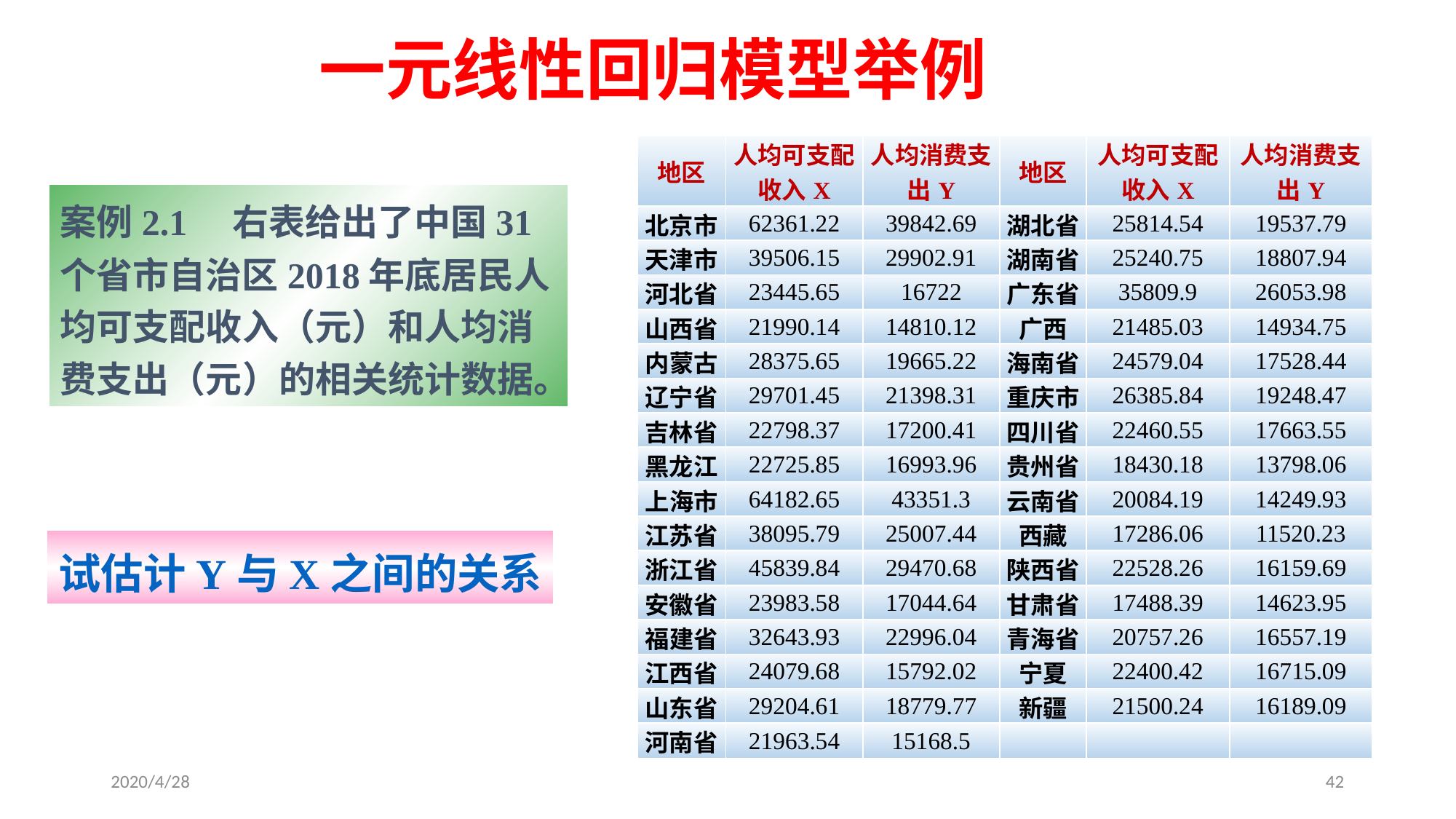

# 一元线性回归模型举例
| 地区 | 人均可支配收入X | 人均消费支出Y | 地区 | 人均可支配收入X | 人均消费支出Y |
| --- | --- | --- | --- | --- | --- |
| 北京市 | 62361.22 | 39842.69 | 湖北省 | 25814.54 | 19537.79 |
| 天津市 | 39506.15 | 29902.91 | 湖南省 | 25240.75 | 18807.94 |
| 河北省 | 23445.65 | 16722 | 广东省 | 35809.9 | 26053.98 |
| 山西省 | 21990.14 | 14810.12 | 广西 | 21485.03 | 14934.75 |
| 内蒙古 | 28375.65 | 19665.22 | 海南省 | 24579.04 | 17528.44 |
| 辽宁省 | 29701.45 | 21398.31 | 重庆市 | 26385.84 | 19248.47 |
| 吉林省 | 22798.37 | 17200.41 | 四川省 | 22460.55 | 17663.55 |
| 黑龙江 | 22725.85 | 16993.96 | 贵州省 | 18430.18 | 13798.06 |
| 上海市 | 64182.65 | 43351.3 | 云南省 | 20084.19 | 14249.93 |
| 江苏省 | 38095.79 | 25007.44 | 西藏 | 17286.06 | 11520.23 |
| 浙江省 | 45839.84 | 29470.68 | 陕西省 | 22528.26 | 16159.69 |
| 安徽省 | 23983.58 | 17044.64 | 甘肃省 | 17488.39 | 14623.95 |
| 福建省 | 32643.93 | 22996.04 | 青海省 | 20757.26 | 16557.19 |
| 江西省 | 24079.68 | 15792.02 | 宁夏 | 22400.42 | 16715.09 |
| 山东省 | 29204.61 | 18779.77 | 新疆 | 21500.24 | 16189.09 |
| 河南省 | 21963.54 | 15168.5 |  |  |  |
案例2.1　右表给出了中国31个省市自治区2018年底居民人均可支配收入（元）和人均消费支出（元）的相关统计数据。
试估计Y与X之间的关系
2020/4/28
42